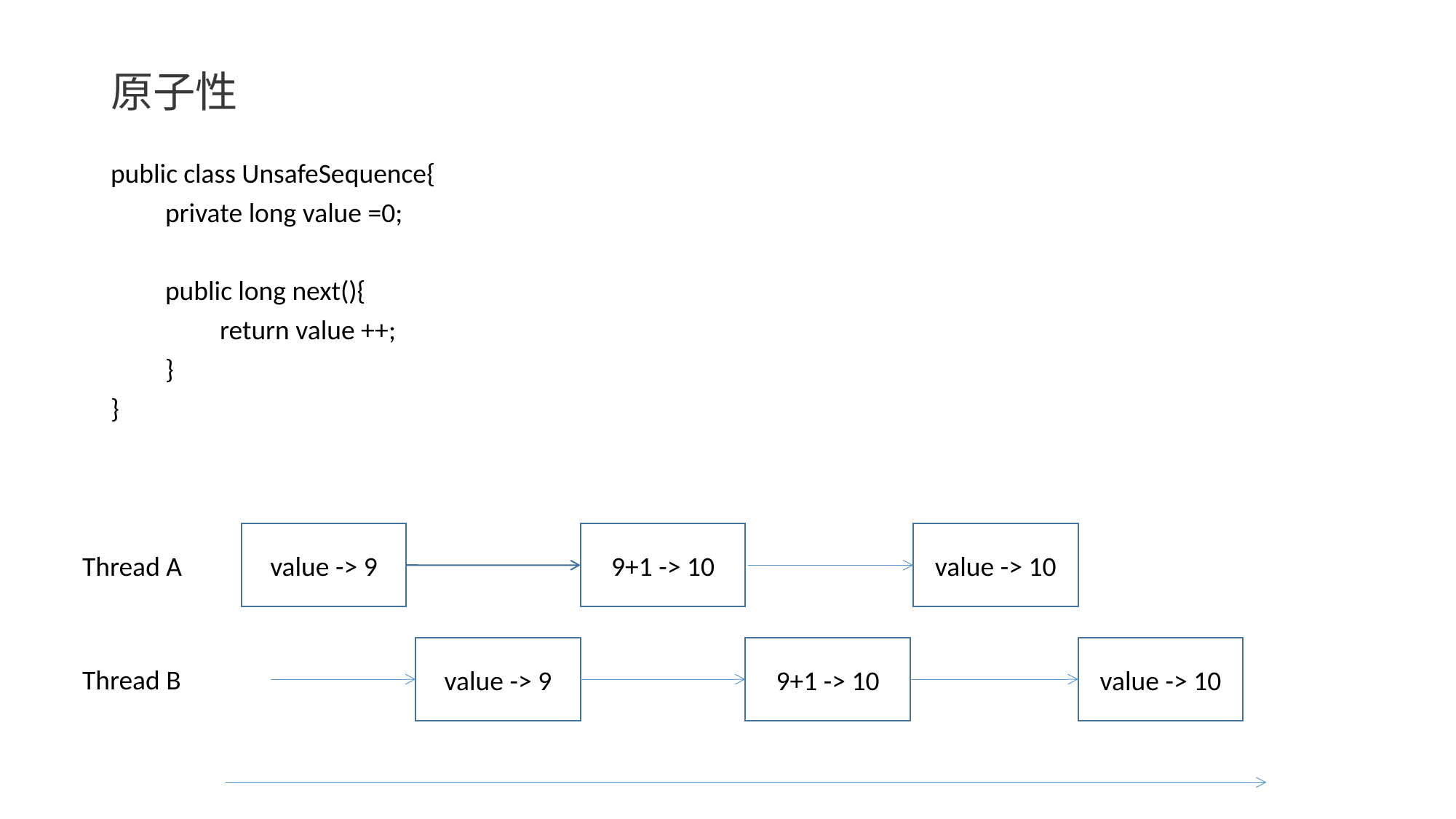

# 原子性
public class UnsafeSequence{
private long value =0;

public long next(){
return value ++;
}
}
value -> 9
9+1 -> 10
value -> 10
Thread A
value -> 9
9+1 -> 10
value -> 10
Thread B